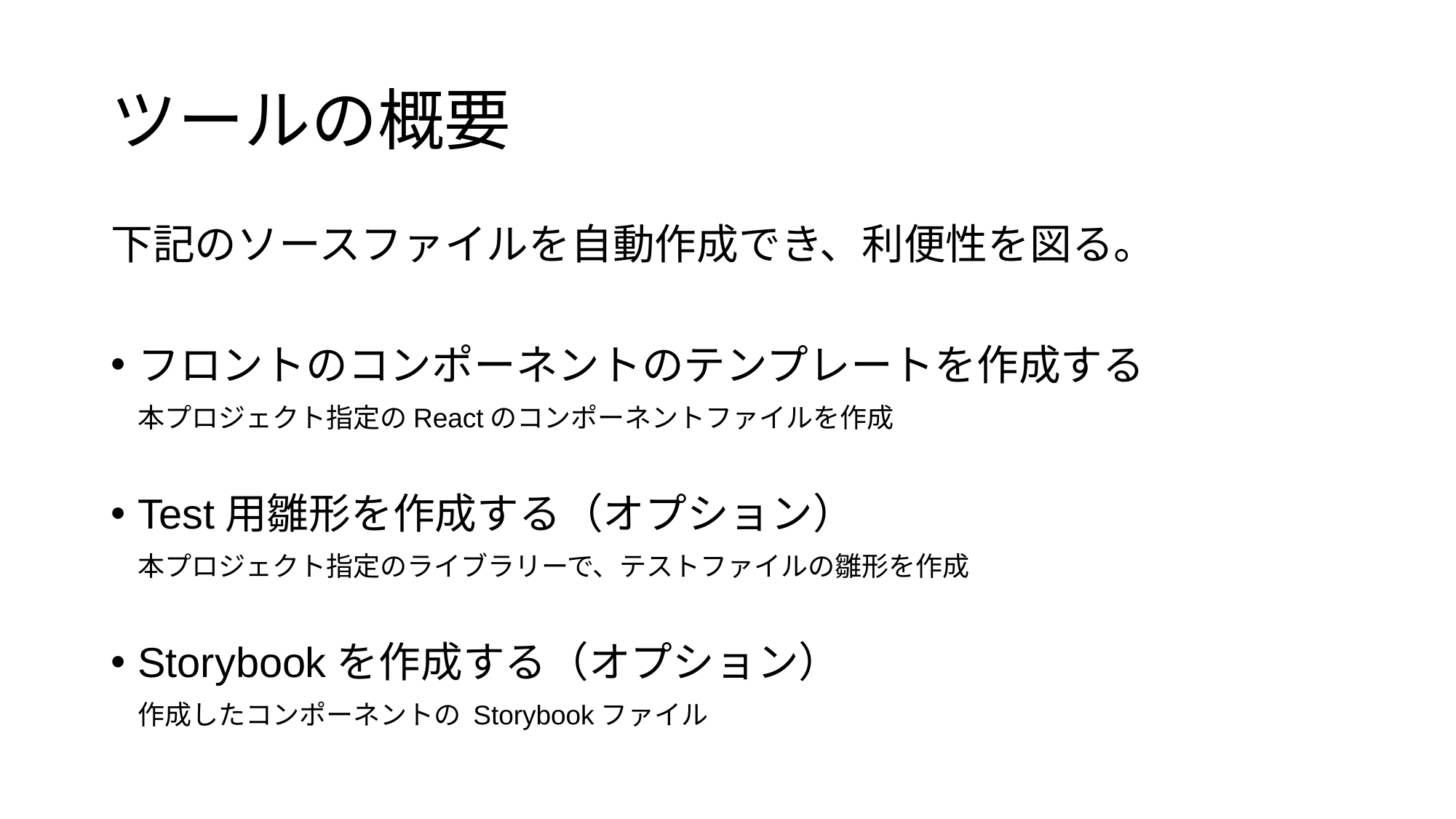

# ツールの概要
下記のソースファイルを自動作成でき、利便性を図る。

フロントのコンポーネントのテンプレートを作成する
　本プロジェクト指定のReactのコンポーネントファイルを作成

Test用雛形を作成する（オプション）
　本プロジェクト指定のライブラリーで、テストファイルの雛形を作成

Storybookを作成する（オプション）
　作成したコンポーネントの Storybookファイル